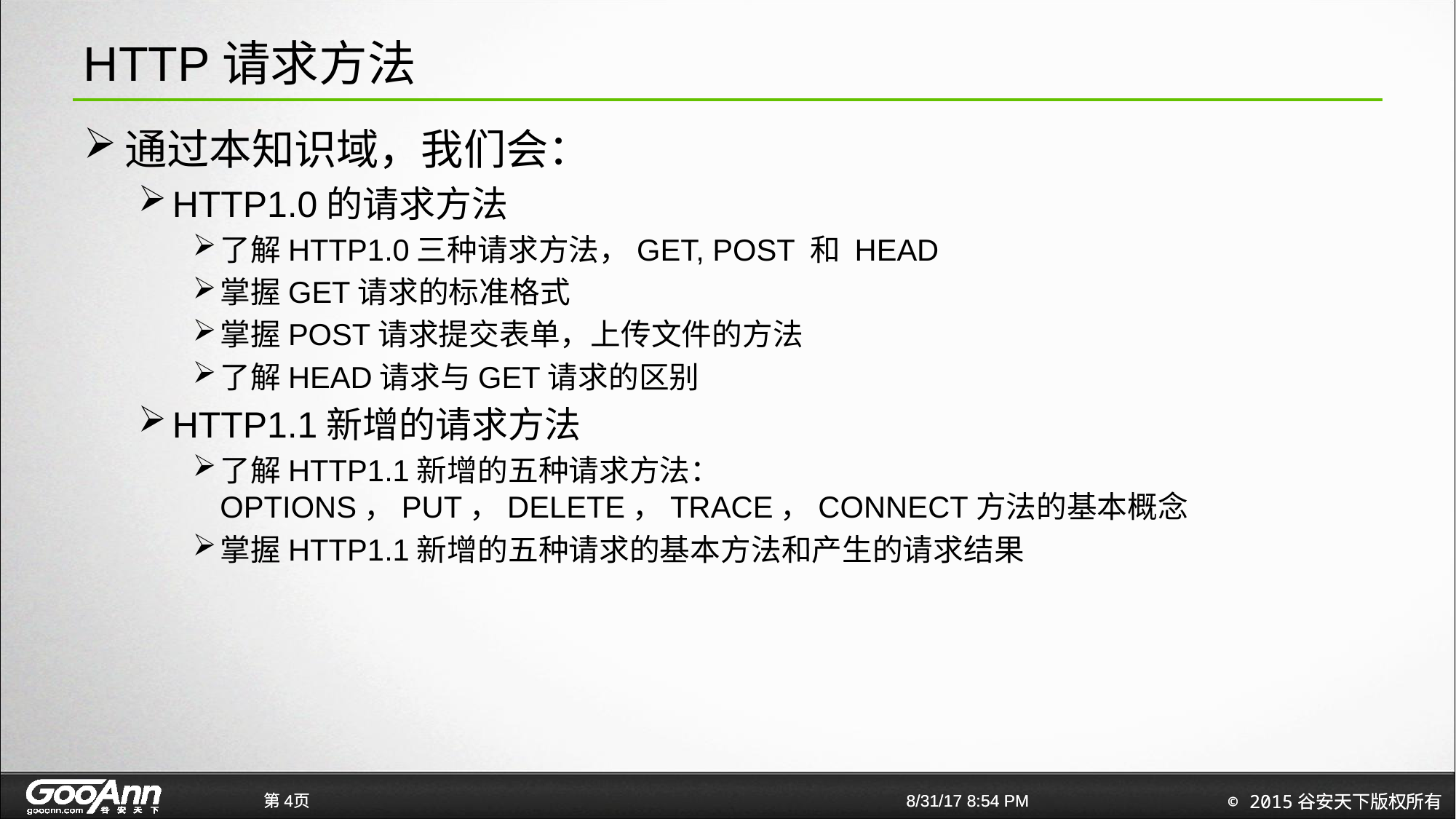

# HTTP请求方法
通过本知识域，我们会：
HTTP1.0的请求方法
了解HTTP1.0三种请求方法，GET, POST 和 HEAD
掌握GET请求的标准格式
掌握POST请求提交表单，上传文件的方法
了解HEAD请求与GET请求的区别
HTTP1.1新增的请求方法
了解HTTP1.1新增的五种请求方法：OPTIONS，PUT，DELETE，TRACE，CONNECT方法的基本概念
掌握HTTP1.1新增的五种请求的基本方法和产生的请求结果